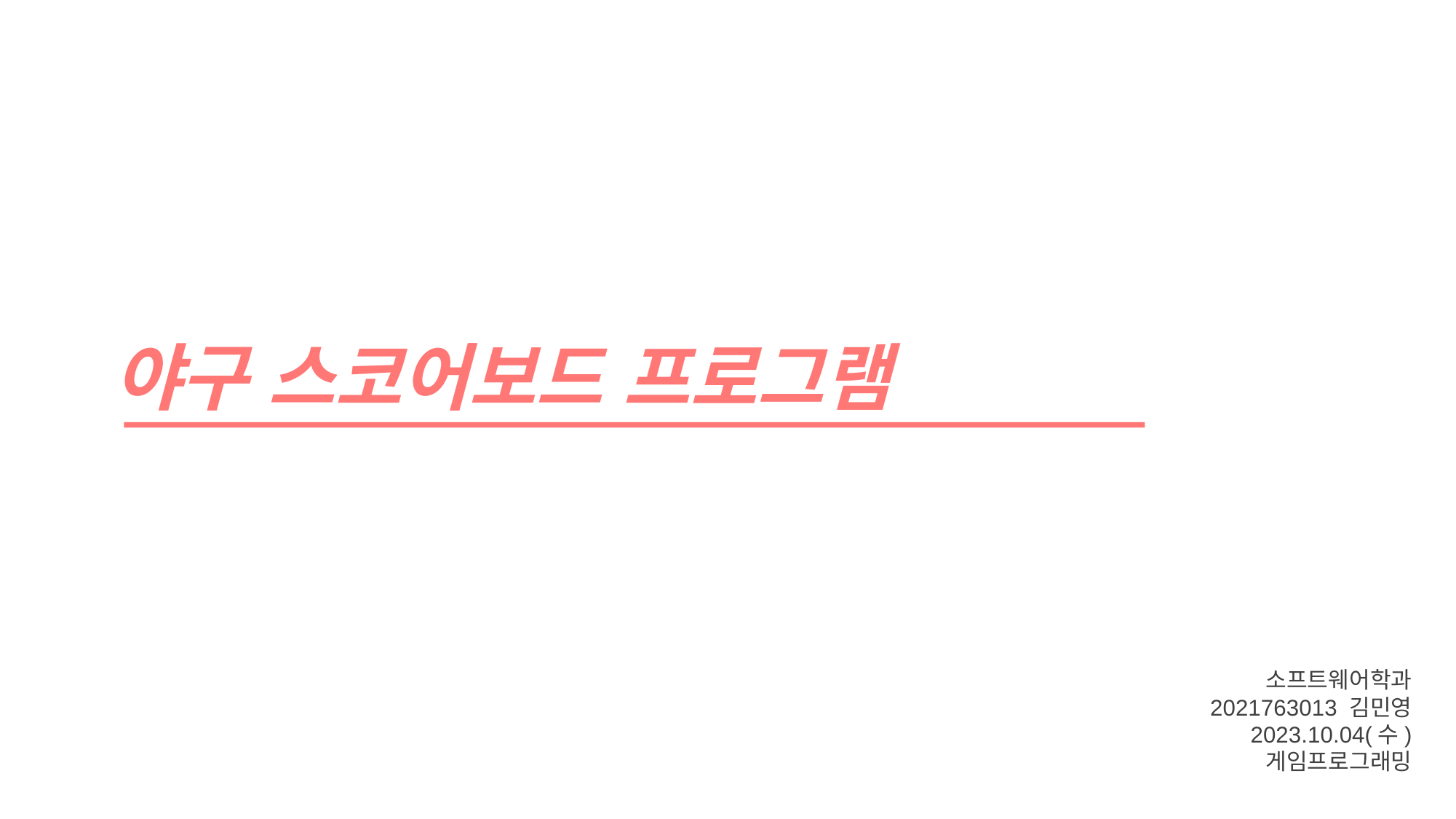

야구 스코어보드 프로그램

소프트웨어학과
2021763013 김민영
2023.10.04(수)
게임프로그래밍